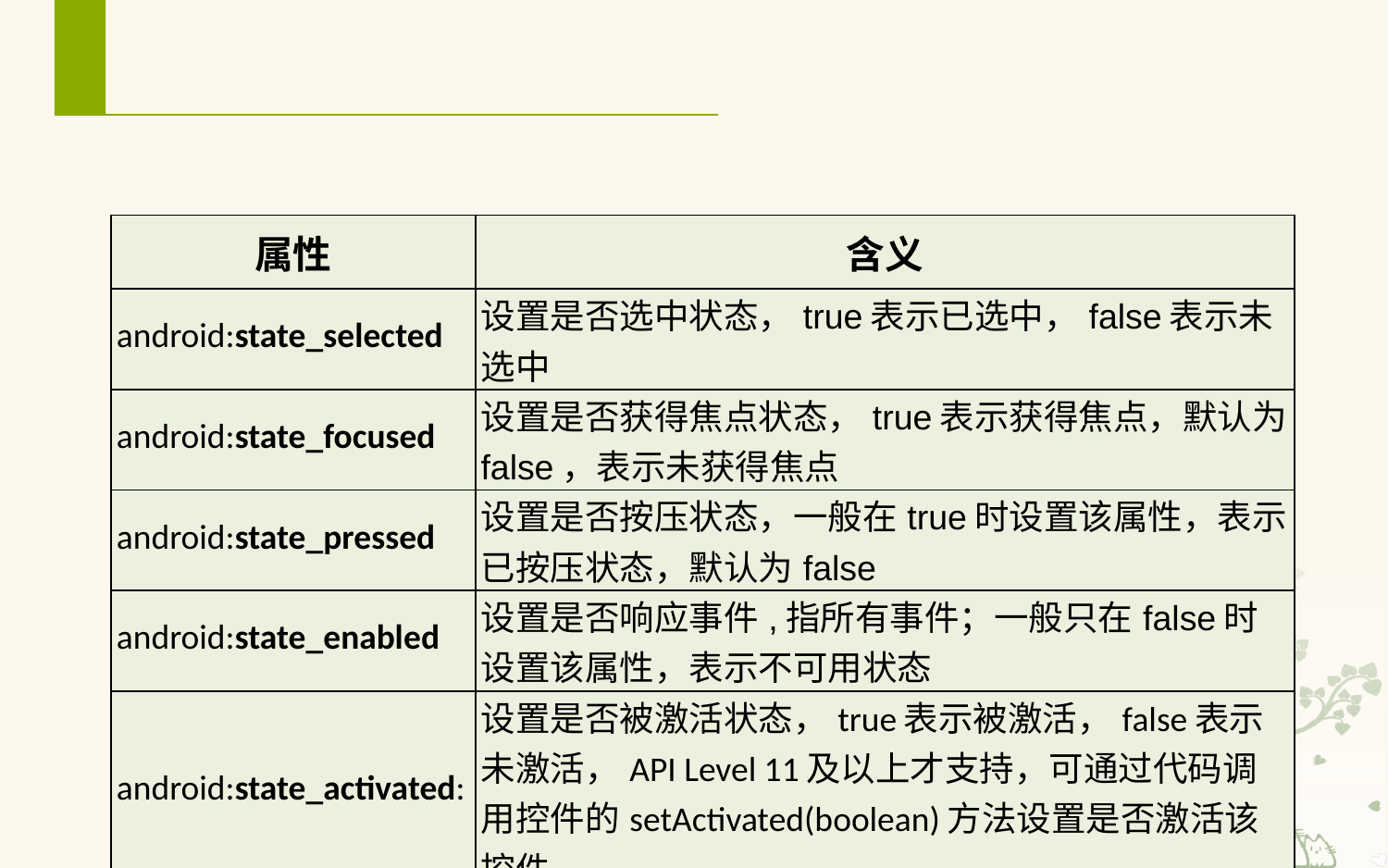

# 4.2 Selector
以Button为例，关键状态属性如下：
| 属性 | 含义 |
| --- | --- |
| android:state\_selected | 设置是否选中状态，true表示已选中，false表示未选中 |
| android:state\_focused | 设置是否获得焦点状态，true表示获得焦点，默认为false，表示未获得焦点 |
| android:state\_pressed | 设置是否按压状态，一般在true时设置该属性，表示已按压状态，默认为false |
| android:state\_enabled | 设置是否响应事件,指所有事件；一般只在false时设置该属性，表示不可用状态 |
| android:state\_activated: | 设置是否被激活状态，true表示被激活，false表示未激活，API Level 11及以上才支持，可通过代码调用控件的setActivated(boolean)方法设置是否激活该控件 |